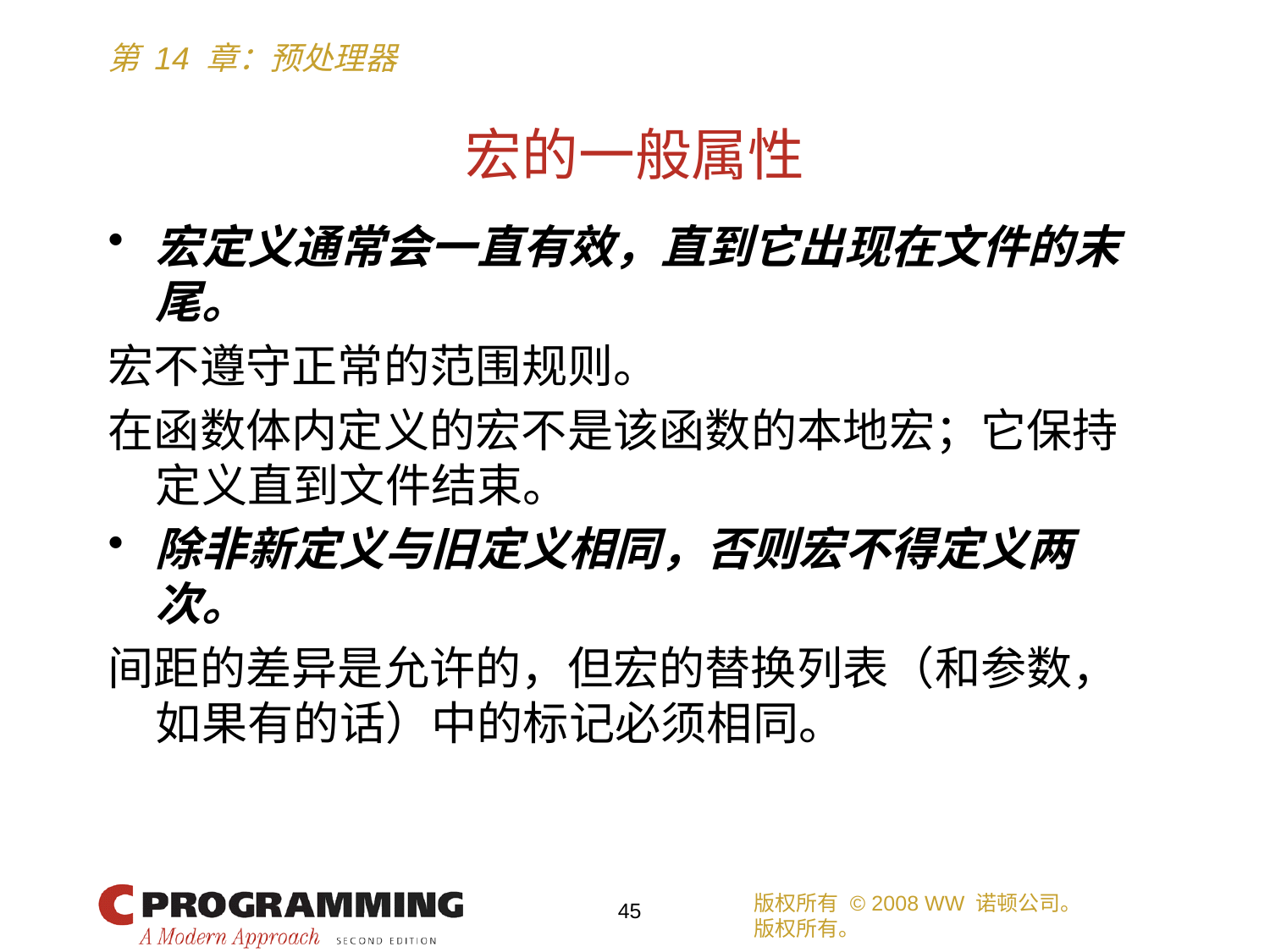

# 宏的一般属性
宏定义通常会一直有效，直到它出现在文件的末尾。
宏不遵守正常的范围规则。
在函数体内定义的宏不是该函数的本地宏；它保持定义直到文件结束。
除非新定义与旧定义相同，否则宏不得定义两次。
间距的差异是允许的，但宏的替换列表（和参数，如果有的话）中的标记必须相同。
版权所有 © 2008 WW 诺顿公司。
版权所有。
45